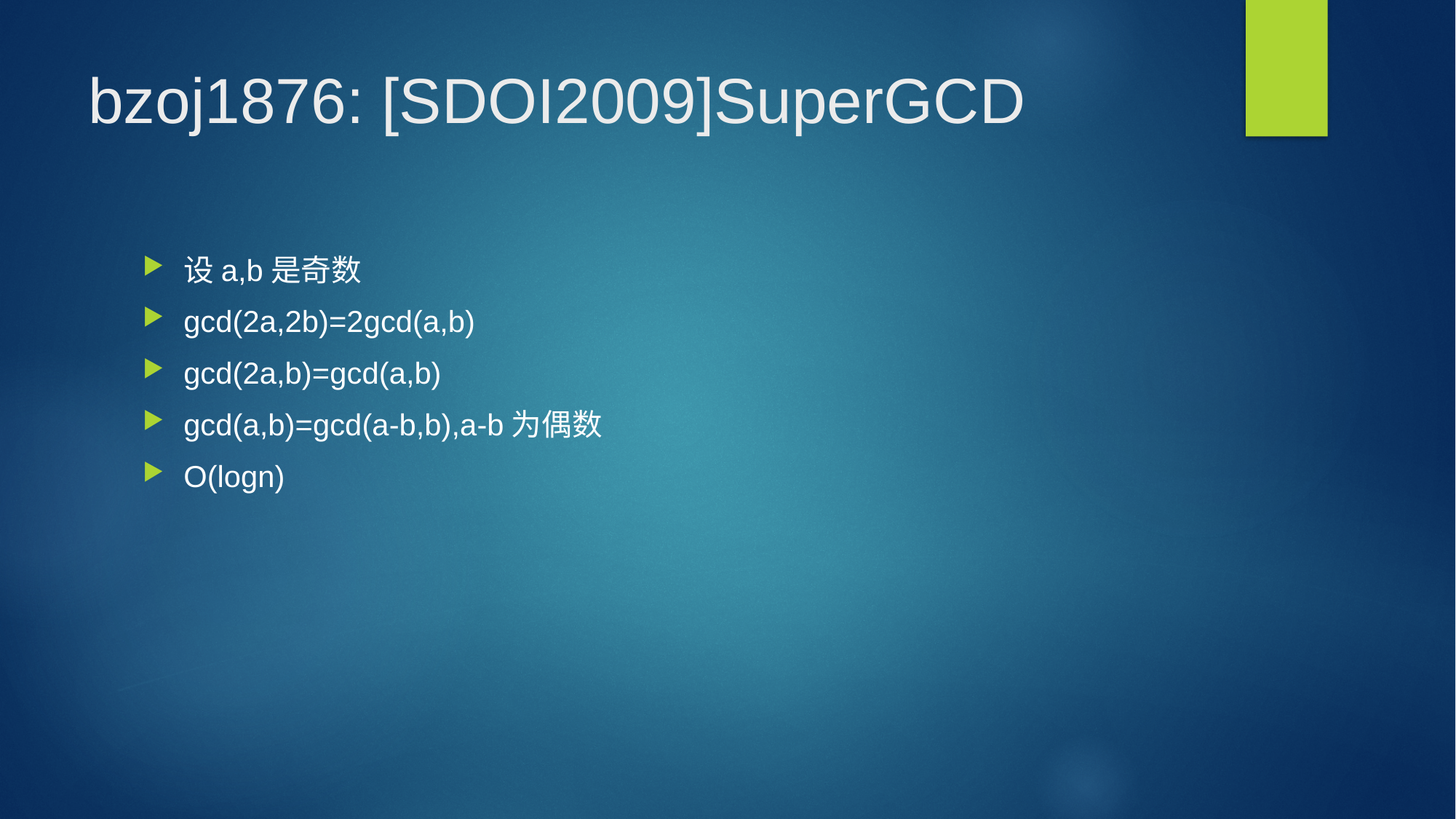

# bzoj1876: [SDOI2009]SuperGCD
设a,b是奇数
gcd(2a,2b)=2gcd(a,b)
gcd(2a,b)=gcd(a,b)
gcd(a,b)=gcd(a-b,b),a-b为偶数
O(logn)